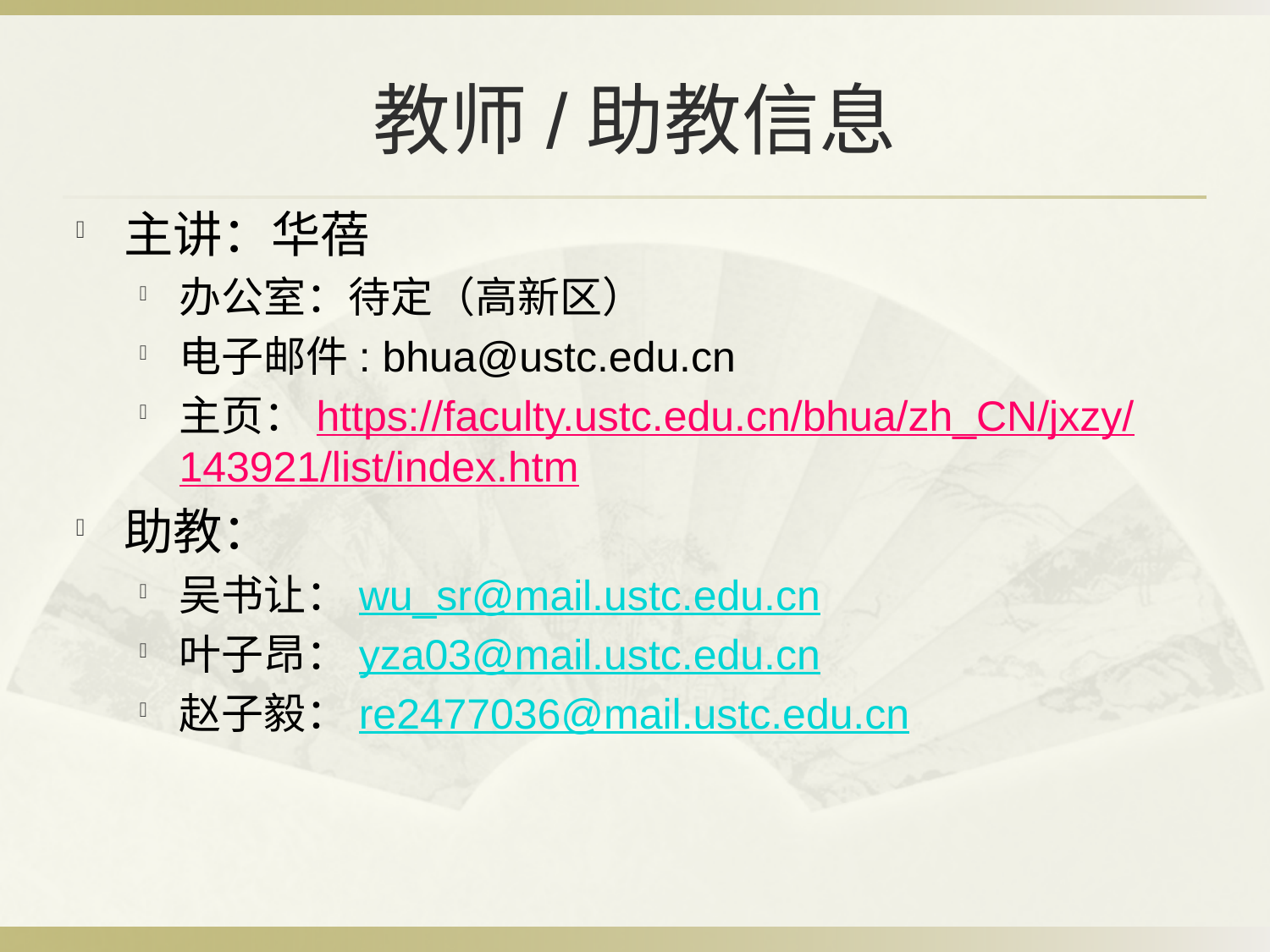

# 教师/助教信息
主讲：华蓓
办公室：待定（高新区）
电子邮件: bhua@ustc.edu.cn
主页：https://faculty.ustc.edu.cn/bhua/zh_CN/jxzy/143921/list/index.htm
助教：
吴书让：wu_sr@mail.ustc.edu.cn
叶子昂：yza03@mail.ustc.edu.cn
赵子毅：re2477036@mail.ustc.edu.cn